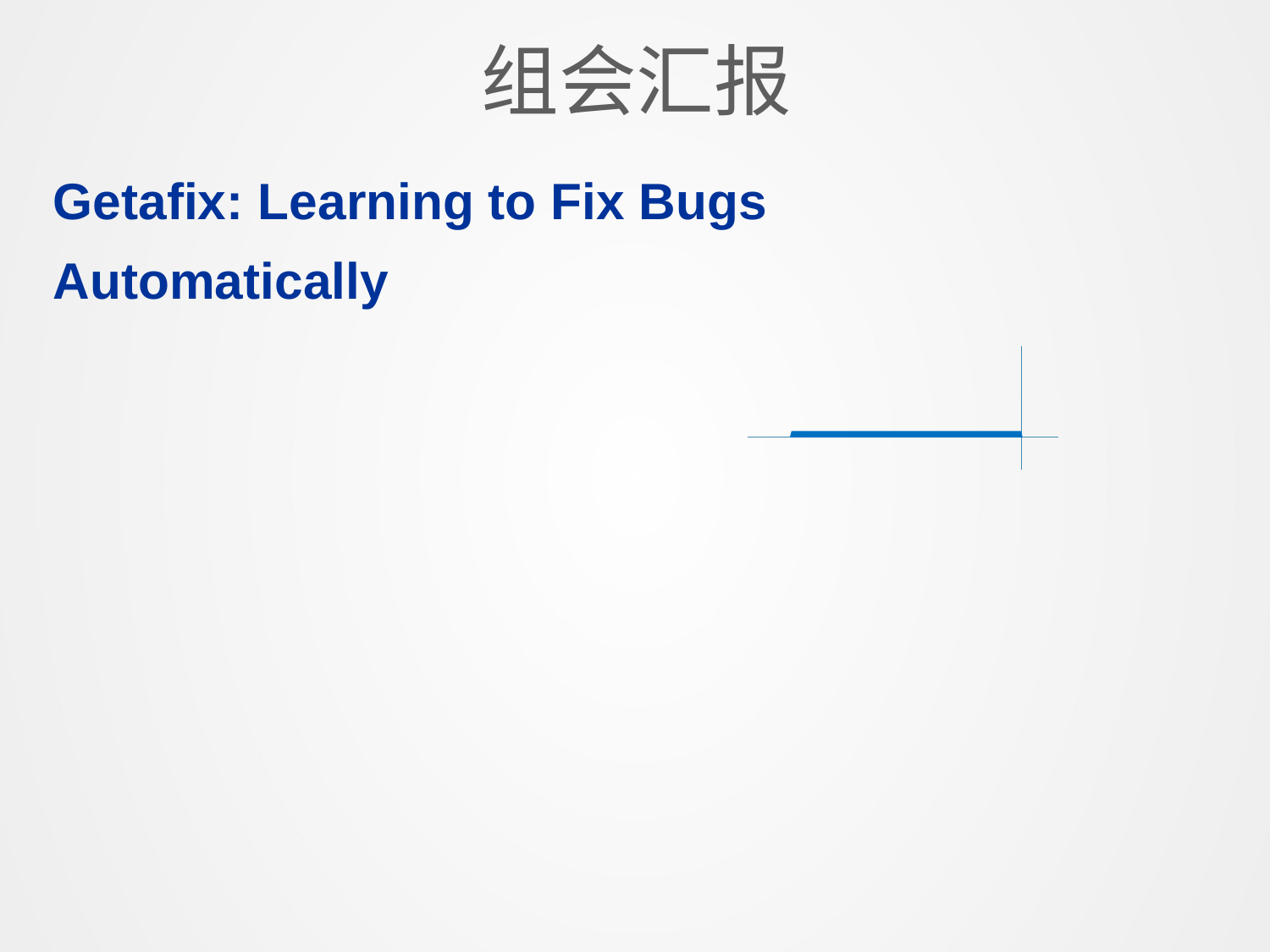

组会汇报
Getafix: Learning to Fix Bugs Automatically